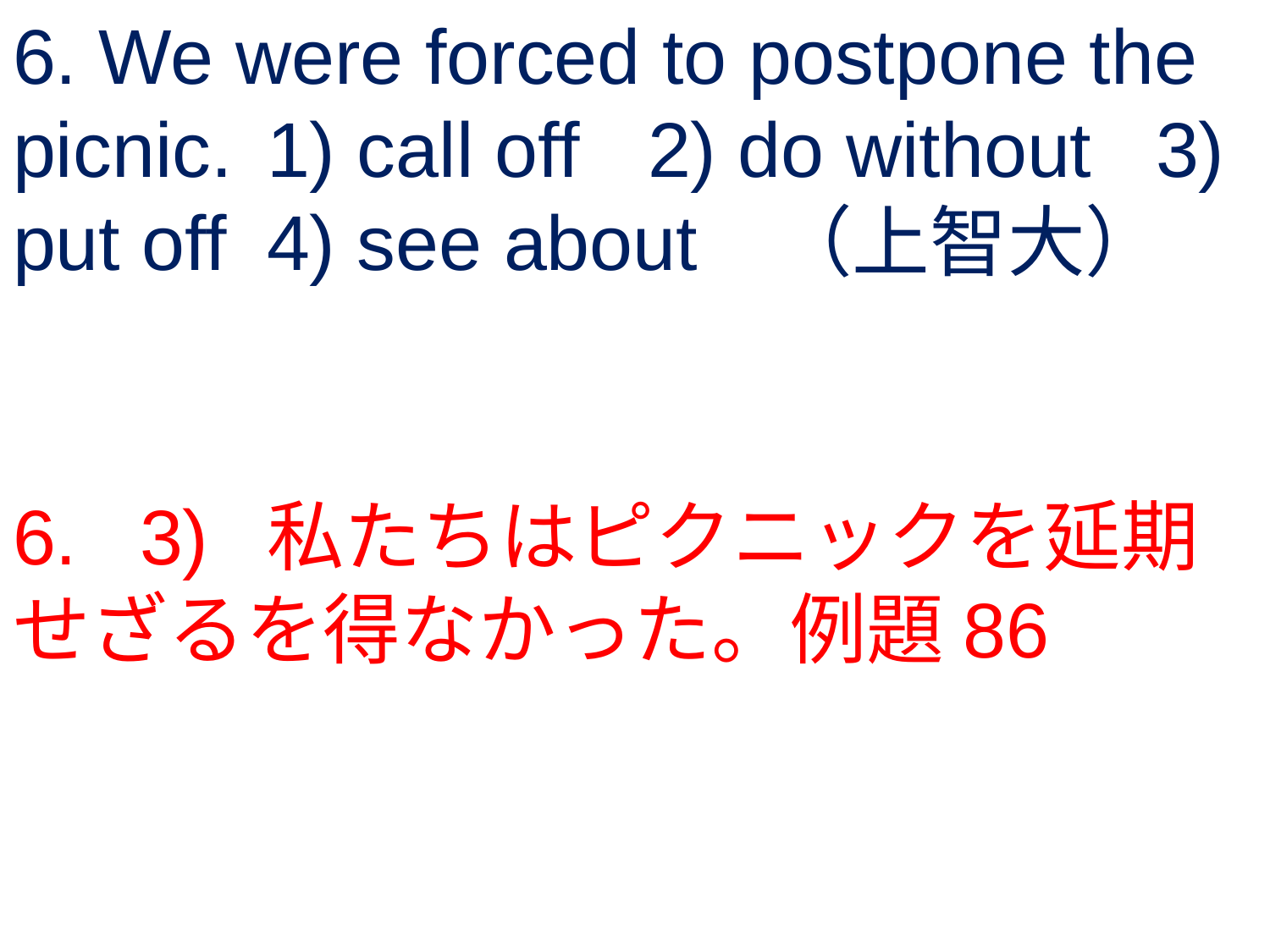

# 6. We were forced to postpone the picnic.	1) call off	2) do without	3) put off	4) see about	（上智大）
6.	3) 	私たちはピクニックを延期せざるを得なかった。例題86